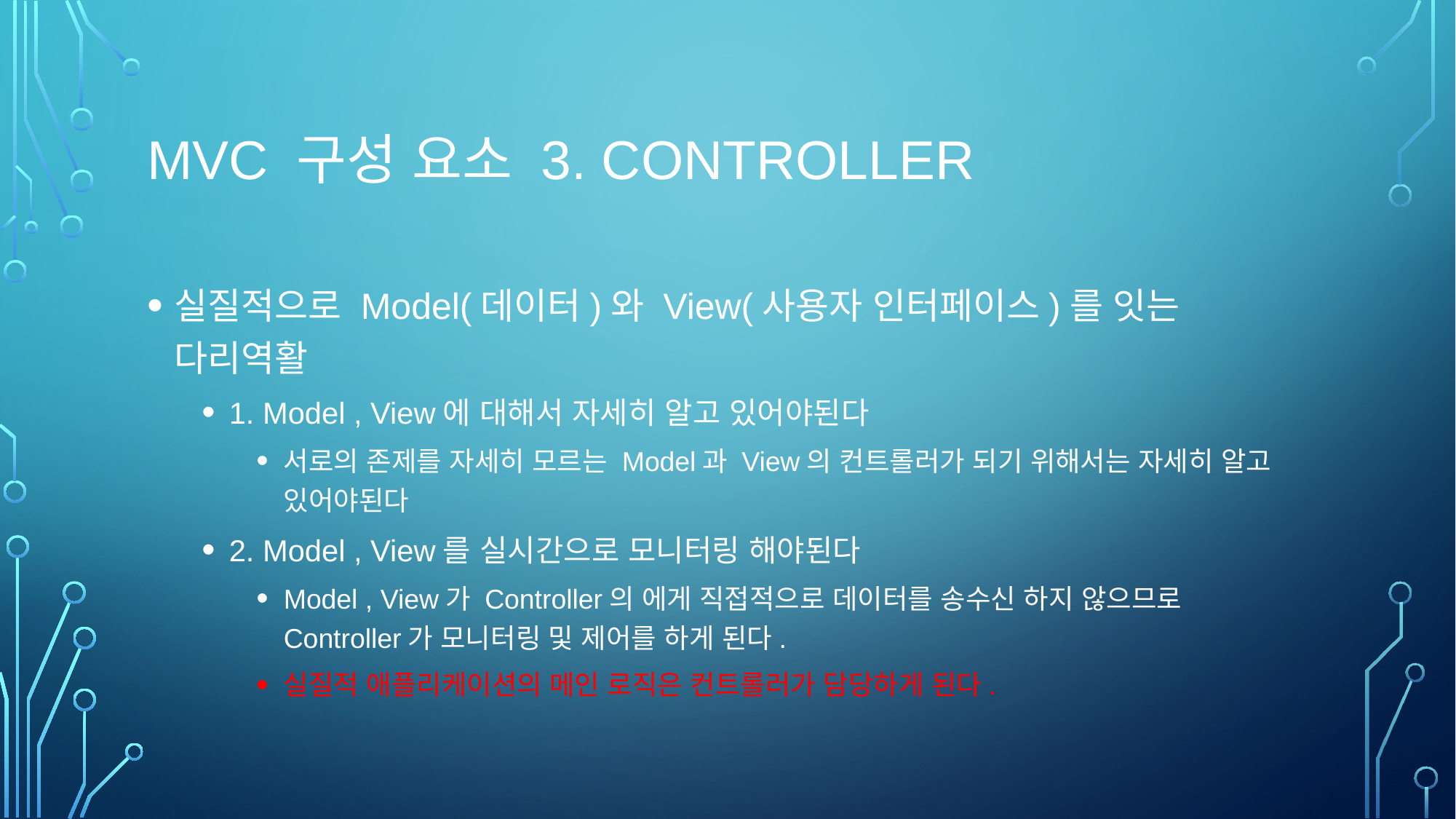

# Mvc 구성 요소 3. controller
실질적으로 Model(데이터)와 View(사용자 인터페이스)를 잇는 다리역활
1. Model , View에 대해서 자세히 알고 있어야된다
서로의 존제를 자세히 모르는 Model과 View의 컨트롤러가 되기 위해서는 자세히 알고 있어야된다
2. Model , View를 실시간으로 모니터링 해야된다
Model , View가 Controller의 에게 직접적으로 데이터를 송수신 하지 않으므로 Controller가 모니터링 및 제어를 하게 된다.
실질적 애플리케이션의 메인 로직은 컨트롤러가 담당하게 된다.